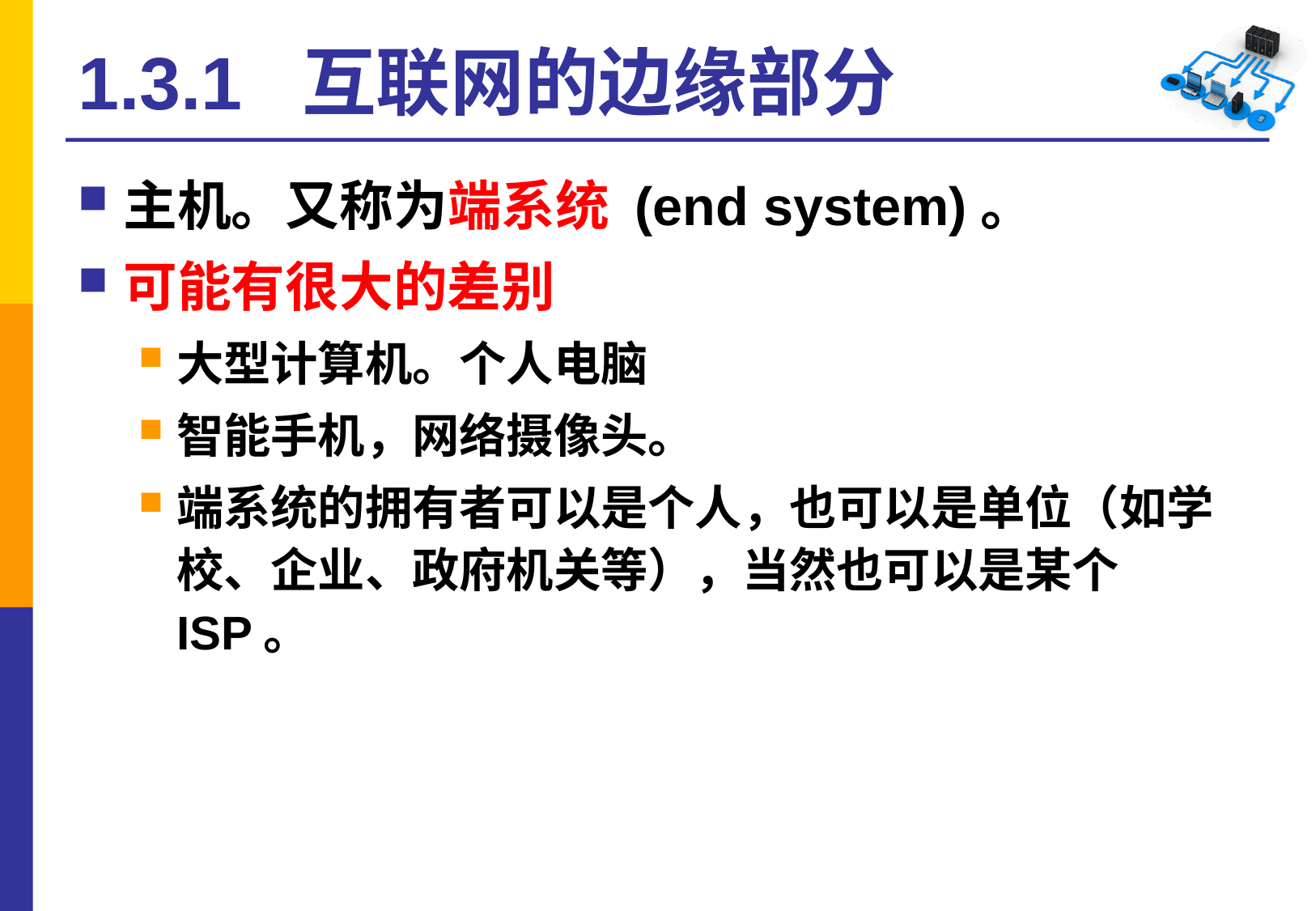

# 1.3.1  互联网的边缘部分
主机。又称为端系统 (end system)。
可能有很大的差别
大型计算机。个人电脑
智能手机，网络摄像头。
端系统的拥有者可以是个人，也可以是单位（如学校、企业、政府机关等），当然也可以是某个 ISP。